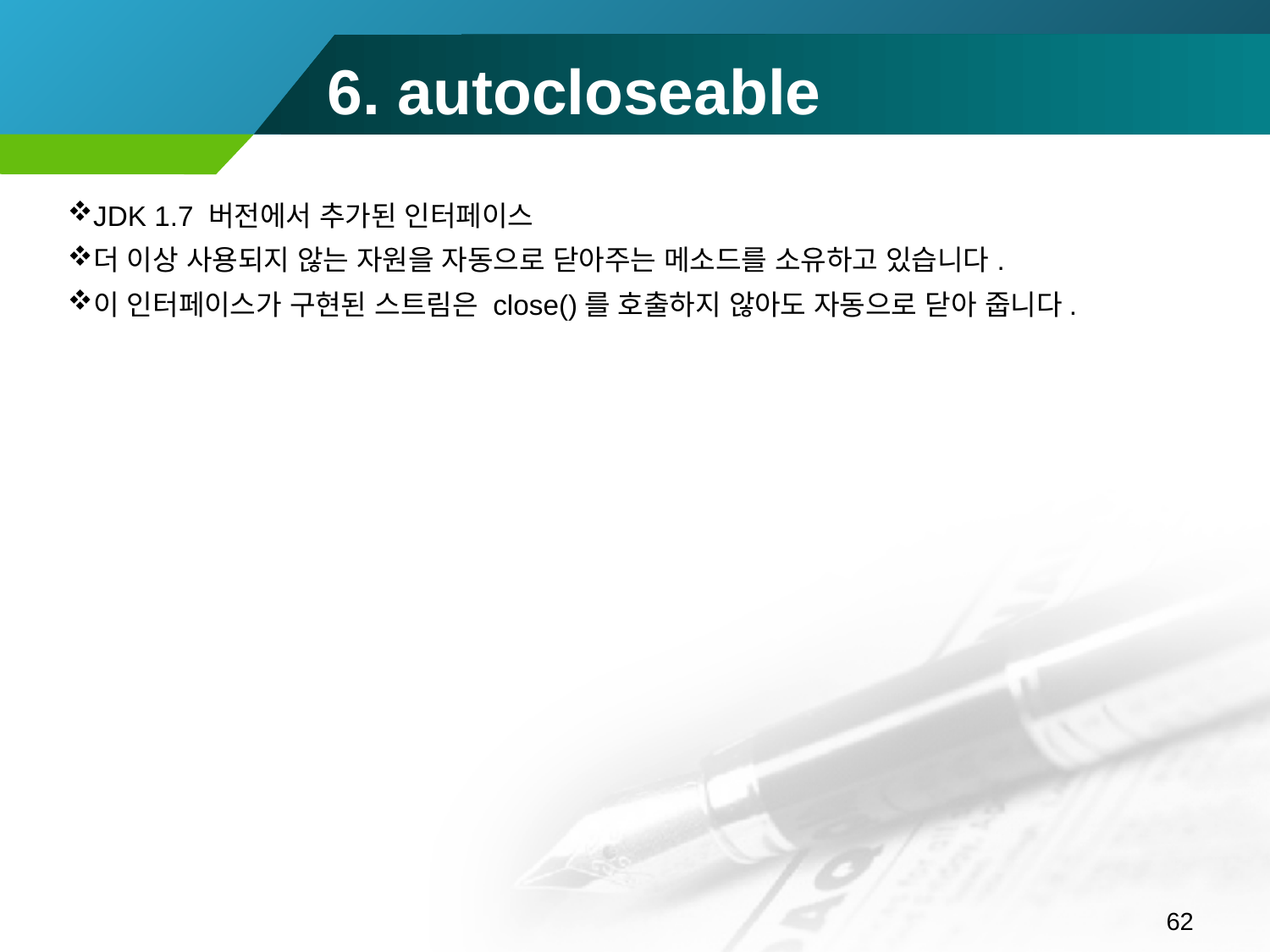

6. autocloseable
JDK 1.7 버전에서 추가된 인터페이스
더 이상 사용되지 않는 자원을 자동으로 닫아주는 메소드를 소유하고 있습니다.
이 인터페이스가 구현된 스트림은 close()를 호출하지 않아도 자동으로 닫아 줍니다.
62